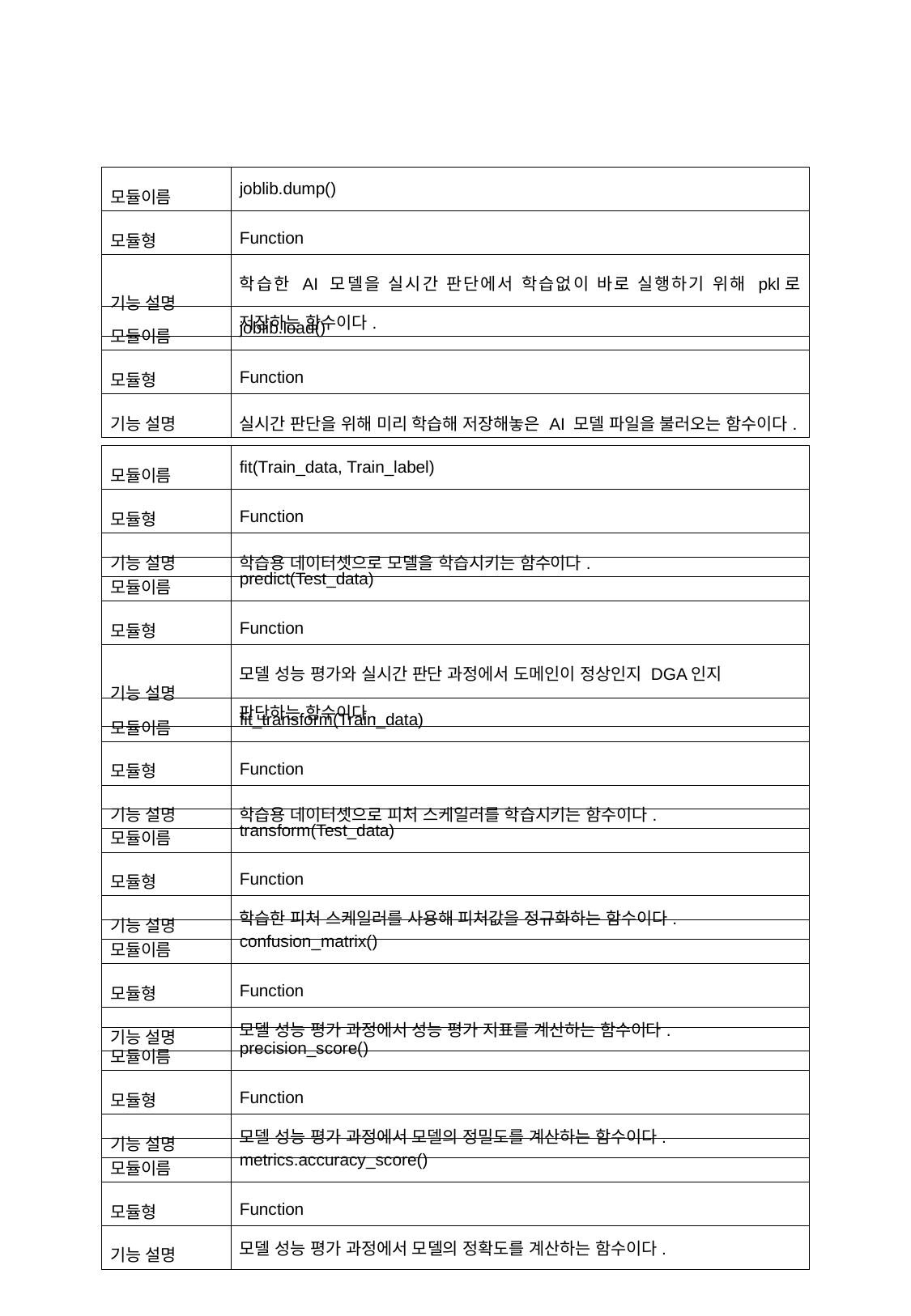

| 모듈이름 | joblib.dump() |
| --- | --- |
| 모듈형 | Function |
| 기능 설명 | 학습한 AI 모델을 실시간 판단에서 학습없이 바로 실행하기 위해 pkl로 저장하는 함수이다. |
| 모듈이름 | joblib.load() |
| --- | --- |
| 모듈형 | Function |
| 기능 설명 | 실시간 판단을 위해 미리 학습해 저장해놓은 AI 모델 파일을 불러오는 함수이다. |
| 모듈이름 | fit(Train\_data, Train\_label) |
| --- | --- |
| 모듈형 | Function |
| 기능 설명 | 학습용 데이터셋으로 모델을 학습시키는 함수이다. |
| 모듈이름 | predict(Test\_data) |
| --- | --- |
| 모듈형 | Function |
| 기능 설명 | 모델 성능 평가와 실시간 판단 과정에서 도메인이 정상인지 DGA인지 판단하는 함수이다. |

| 모듈이름 | fit\_transform(Train\_data) |
| --- | --- |
| 모듈형 | Function |
| 기능 설명 | 학습용 데이터셋으로 피처 스케일러를 학습시키는 함수이다. |
| 모듈이름 | transform(Test\_data) |
| --- | --- |
| 모듈형 | Function |
| 기능 설명 | 학습한 피처 스케일러를 사용해 피처값을 정규화하는 함수이다. |
| 모듈이름 | confusion\_matrix() |
| --- | --- |
| 모듈형 | Function |
| 기능 설명 | 모델 성능 평가 과정에서 성능 평가 지표를 계산하는 함수이다. |
| 모듈이름 | precision\_score() |
| --- | --- |
| 모듈형 | Function |
| 기능 설명 | 모델 성능 평가 과정에서 모델의 정밀도를 계산하는 함수이다. |
| 모듈이름 | metrics.accuracy\_score() |
| --- | --- |
| 모듈형 | Function |
| 기능 설명 | 모델 성능 평가 과정에서 모델의 정확도를 계산하는 함수이다. |